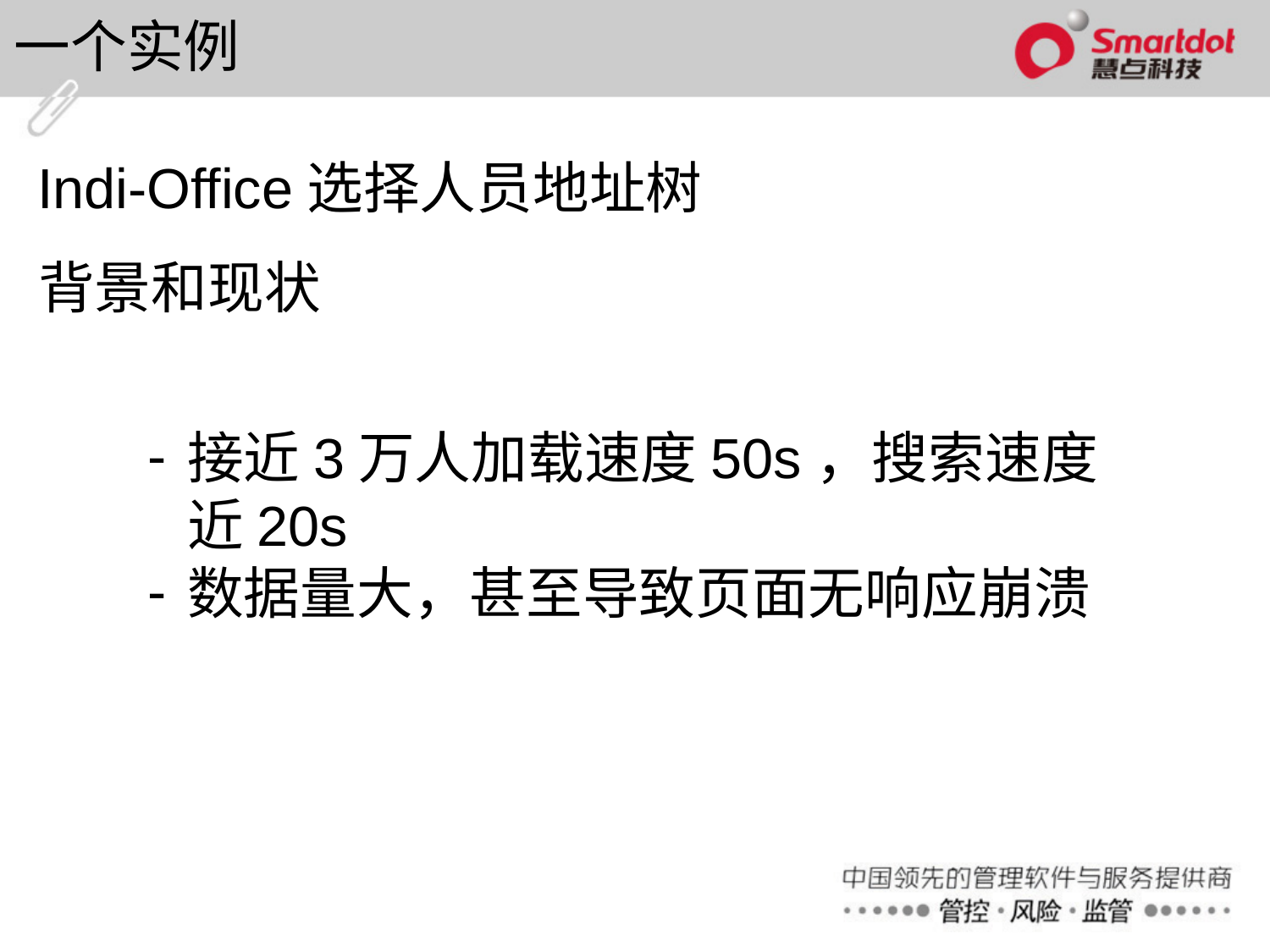

一个实例
Indi-Office选择人员地址树
背景和现状
接近3万人加载速度50s，搜索速度近20s
数据量大，甚至导致页面无响应崩溃